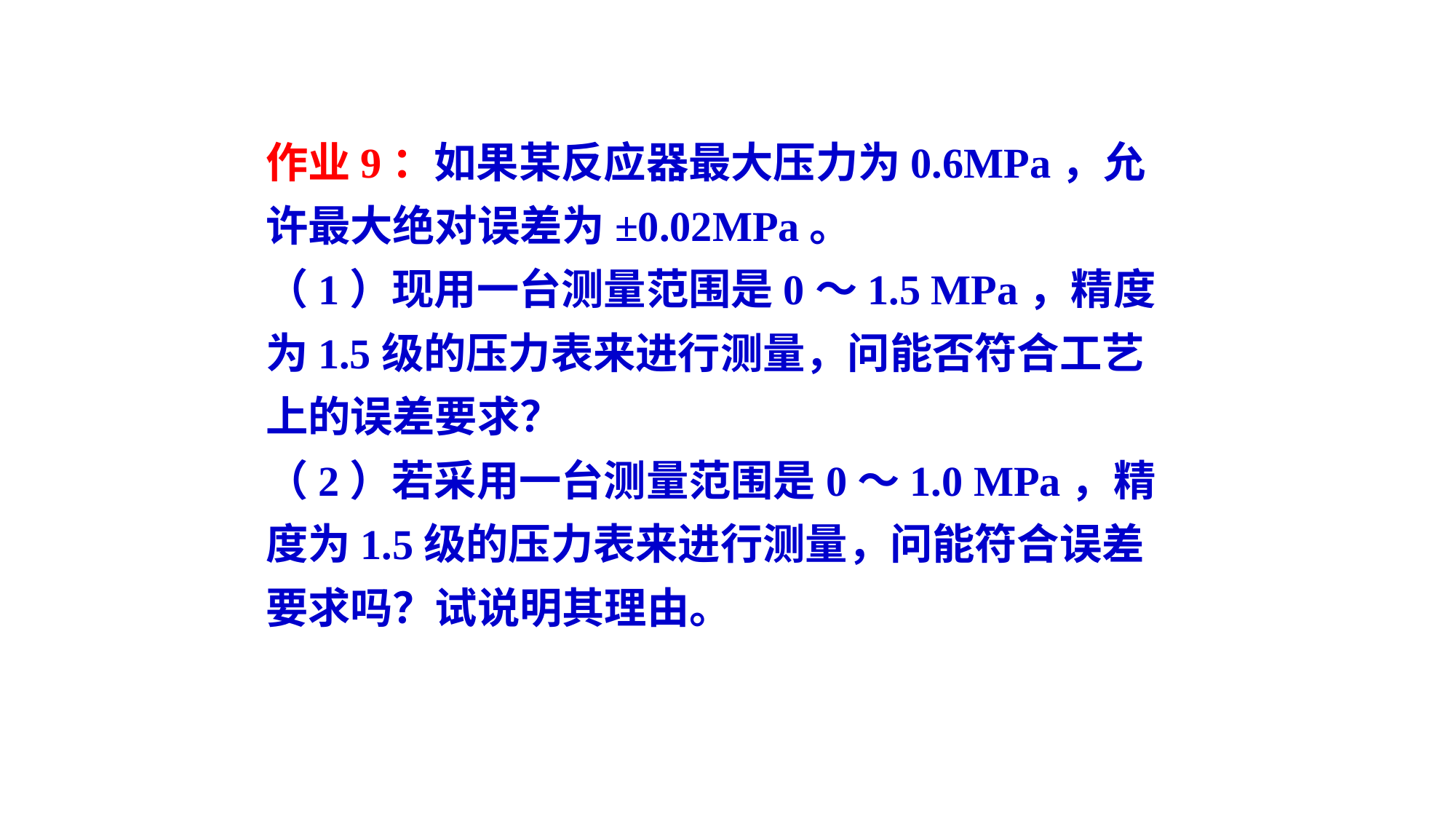

作业9：如果某反应器最大压力为0.6MPa，允许最大绝对误差为±0.02MPa。
（1）现用一台测量范围是0～1.5 MPa，精度为1.5级的压力表来进行测量，问能否符合工艺上的误差要求？
（2）若采用一台测量范围是0～1.0 MPa，精度为1.5级的压力表来进行测量，问能符合误差要求吗？试说明其理由。